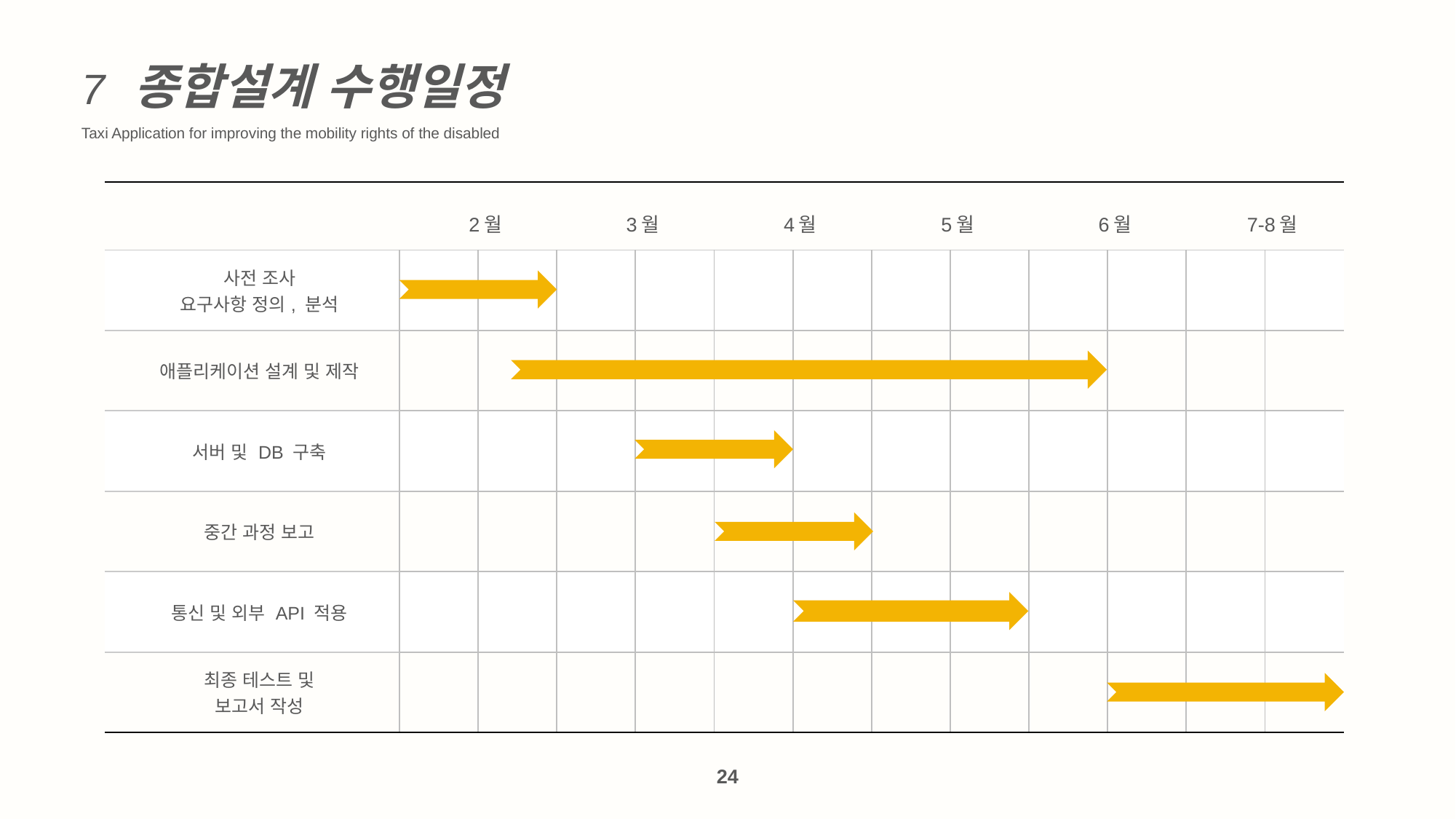

7  종합설계 수행일정
Taxi Application for improving the mobility rights of the disabled
|  | 2월 |  | 3월 |  | 4월 |  | 5월 |  | 6월 |  | 7-8월 |  |
| --- | --- | --- | --- | --- | --- | --- | --- | --- | --- | --- | --- | --- |
| 사전 조사 요구사항 정의, 분석 |  |  |  |  |  |  |  |  |  |  |  |  |
| 애플리케이션 설계 및 제작 |  |  |  |  |  |  |  |  |  |  |  |  |
| 서버 및 DB 구축 |  |  |  |  |  |  |  |  |  |  |  |  |
| 중간 과정 보고 |  |  |  |  |  |  |  |  |  |  |  |  |
| 통신 및 외부 API 적용 |  |  |  |  |  |  |  |  |  |  |  |  |
| 최종 테스트 및 보고서 작성 |  |  |  |  |  |  |  |  |  |  |  |  |

24